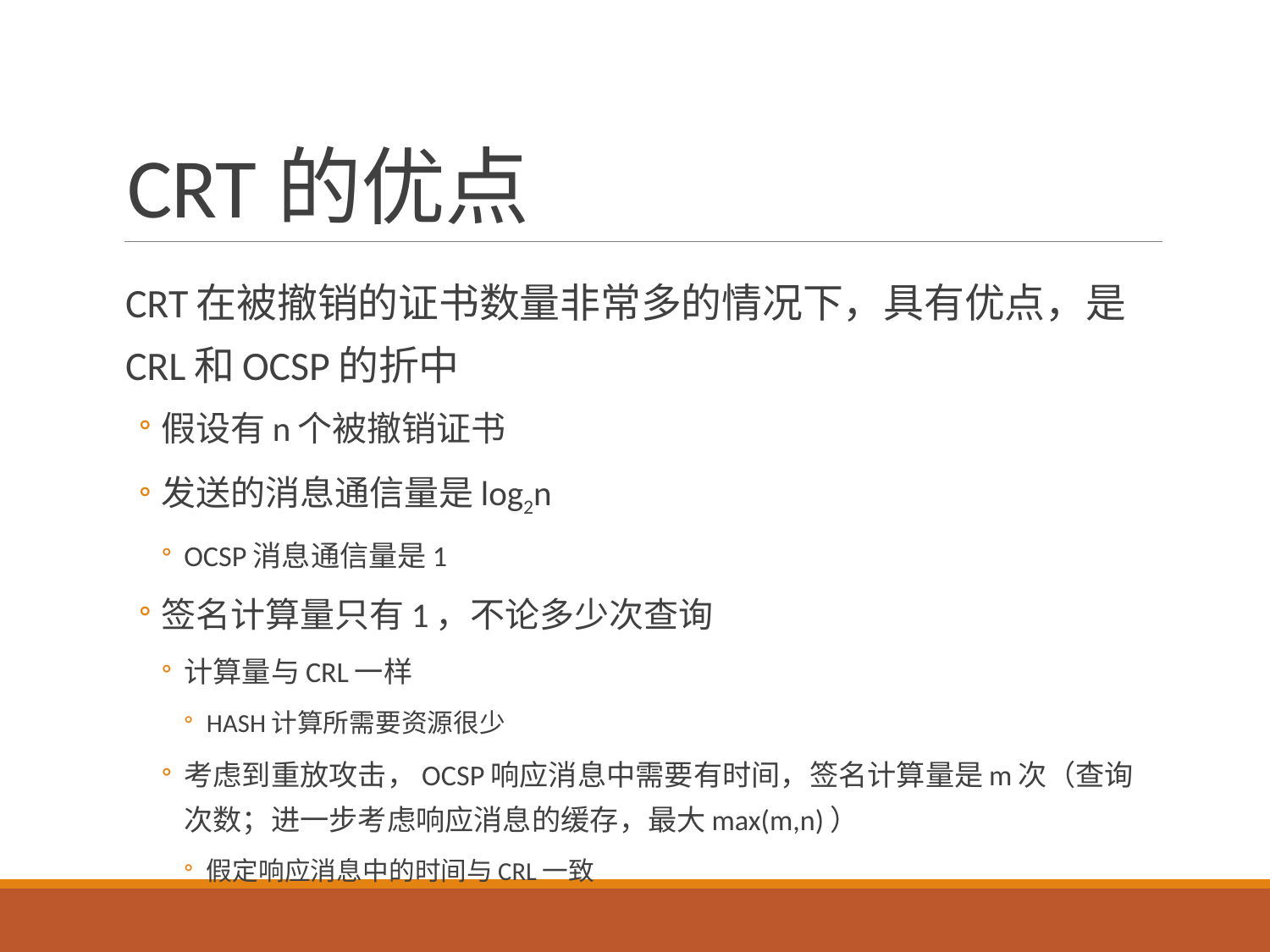

# CRT的优点
CRT在被撤销的证书数量非常多的情况下，具有优点，是CRL和OCSP的折中
假设有n个被撤销证书
发送的消息通信量是log2n
OCSP消息通信量是1
签名计算量只有1，不论多少次查询
计算量与CRL一样
HASH计算所需要资源很少
考虑到重放攻击，OCSP响应消息中需要有时间，签名计算量是m次（查询次数；进一步考虑响应消息的缓存，最大max(m,n)）
假定响应消息中的时间与CRL一致
118